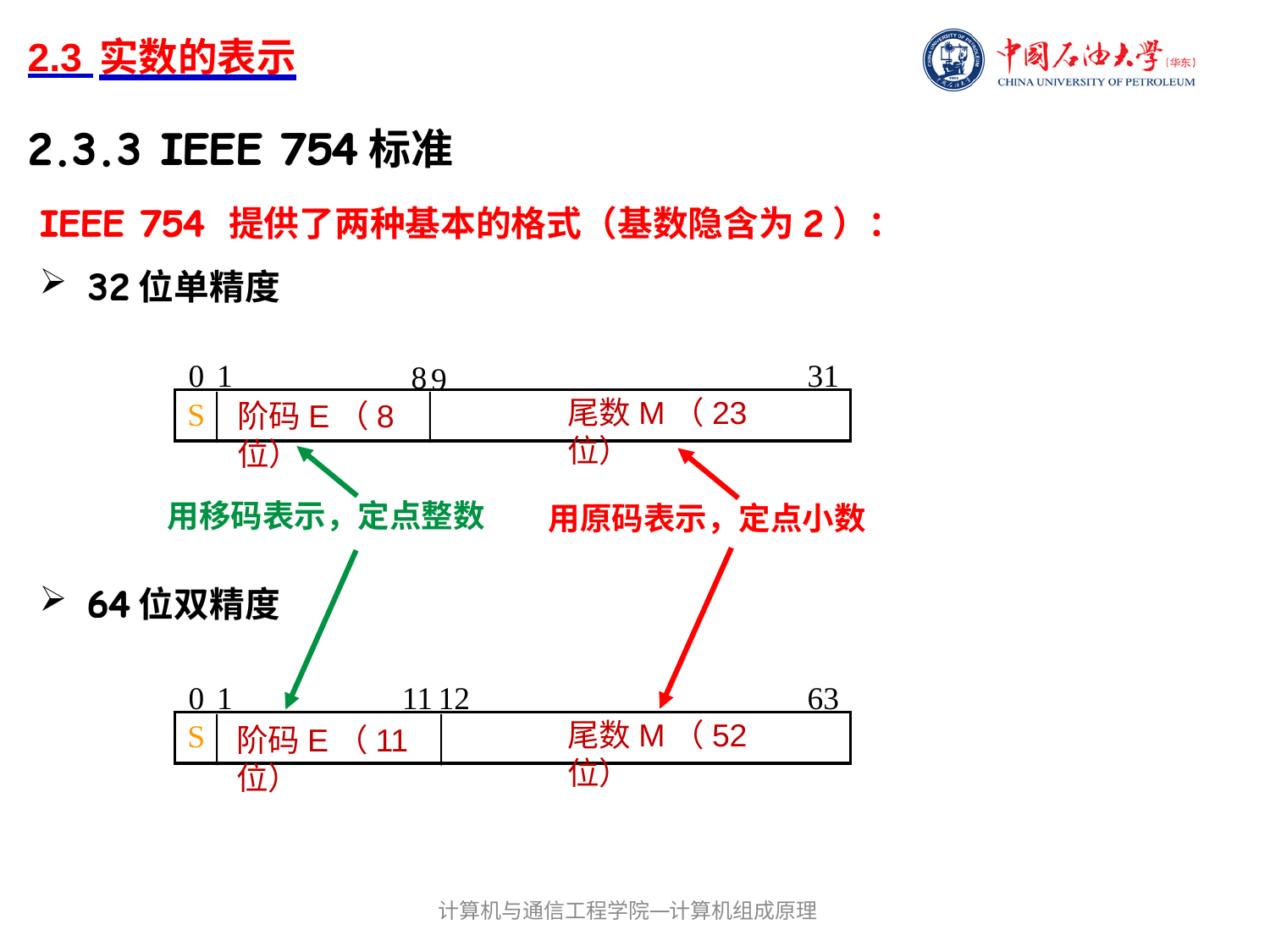

# 2.3 实数的表示
2.3.3 IEEE 754标准
IEEE 754 提供了两种基本的格式（基数隐含为2）：
32位单精度

64位双精度
31
0
1
8
9
尾数M（23位）
S

阶码E（8位）

用移码表示，定点整数

用原码表示，定点小数

11
63
0
1
12
尾数M（52位）
S

阶码E（11位）

54

计算机与通信工程学院—计算机组成原理